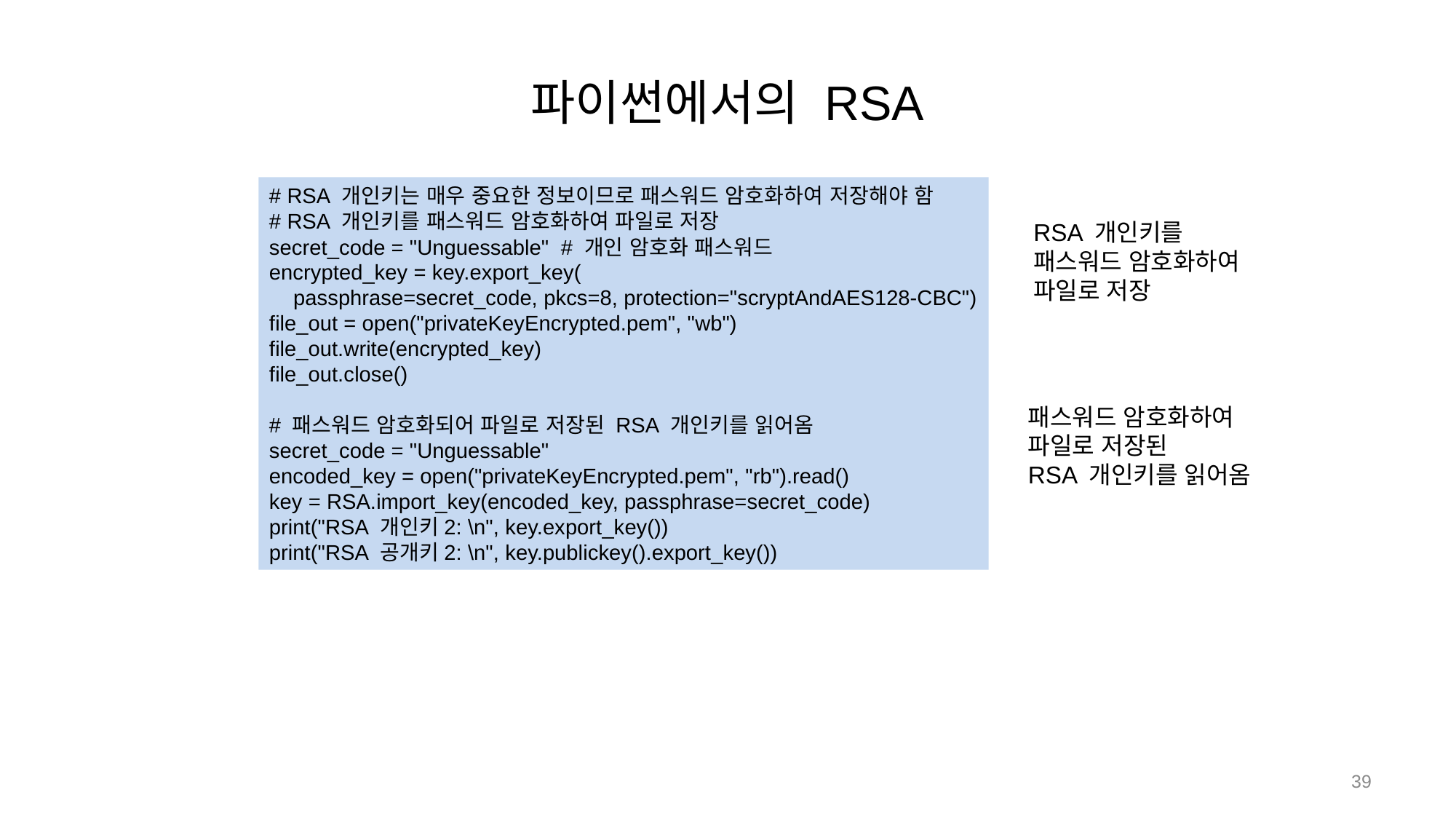

# 파이썬에서의 RSA
# RSA 개인키는 매우 중요한 정보이므로 패스워드 암호화하여 저장해야 함
# RSA 개인키를 패스워드 암호화하여 파일로 저장
secret_code = "Unguessable"  # 개인 암호화 패스워드
encrypted_key = key.export_key(
    passphrase=secret_code, pkcs=8, protection="scryptAndAES128-CBC")
file_out = open("privateKeyEncrypted.pem", "wb")
file_out.write(encrypted_key)
file_out.close()
# 패스워드 암호화되어 파일로 저장된 RSA 개인키를 읽어옴
secret_code = "Unguessable"
encoded_key = open("privateKeyEncrypted.pem", "rb").read()
key = RSA.import_key(encoded_key, passphrase=secret_code)
print("RSA 개인키2: \n", key.export_key())
print("RSA 공개키2: \n", key.publickey().export_key())
RSA 개인키를
패스워드 암호화하여
파일로 저장
패스워드 암호화하여
파일로 저장된
RSA 개인키를 읽어옴
39